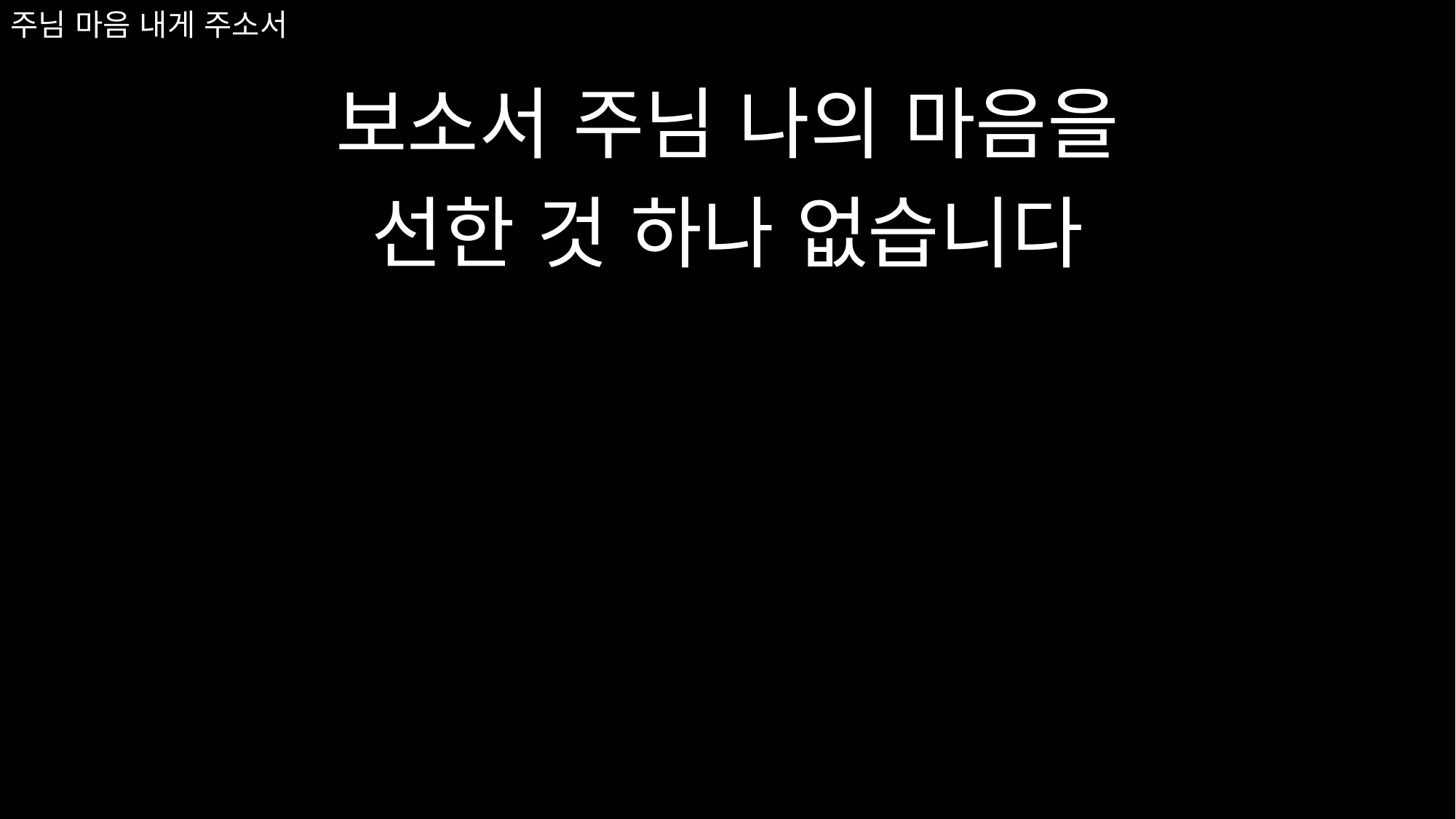

# 주님 마음 내게 주소서
보소서 주님 나의 마음을
선한 것 하나 없습니다